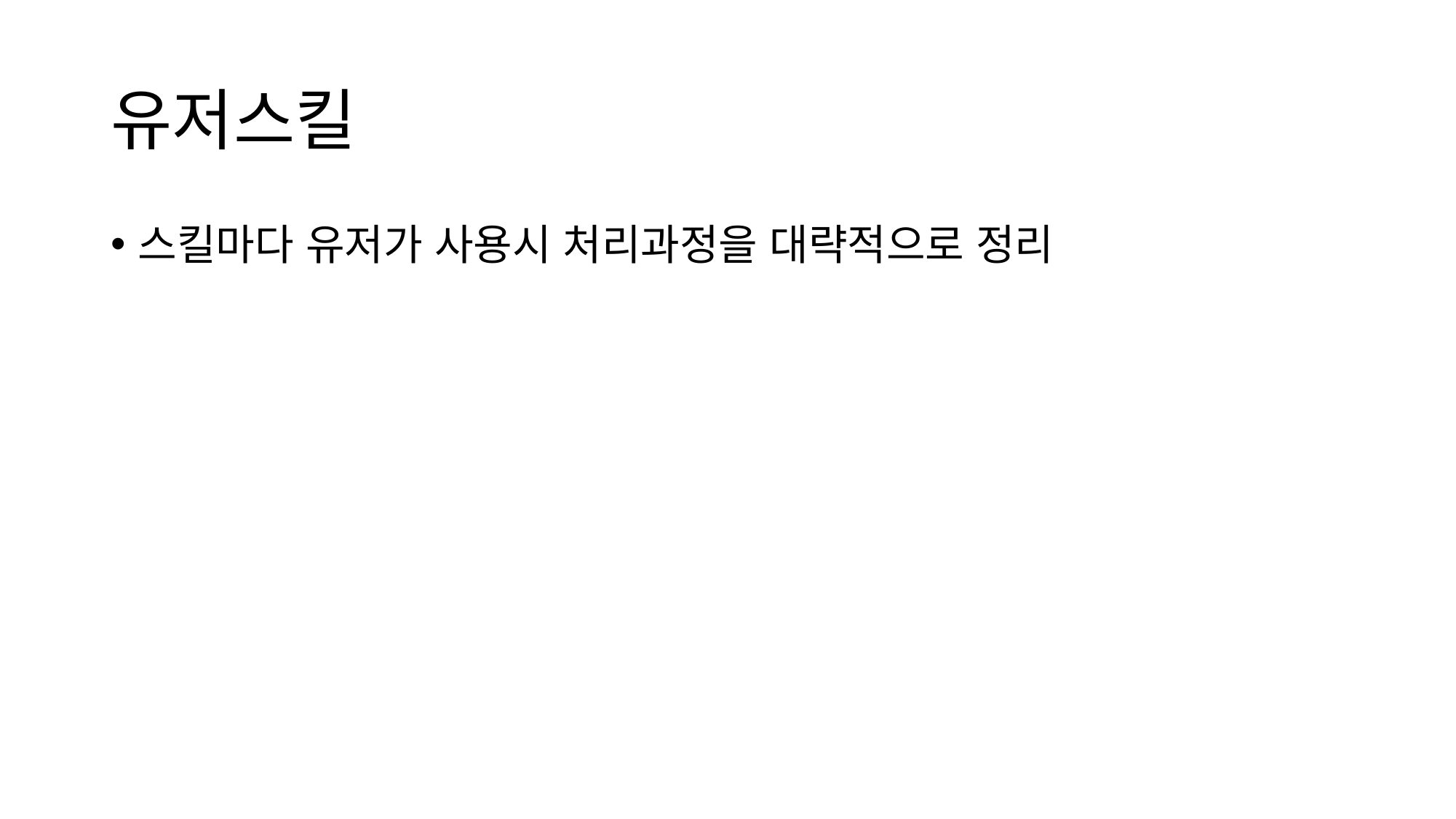

# 유저스킬
스킬마다 유저가 사용시 처리과정을 대략적으로 정리